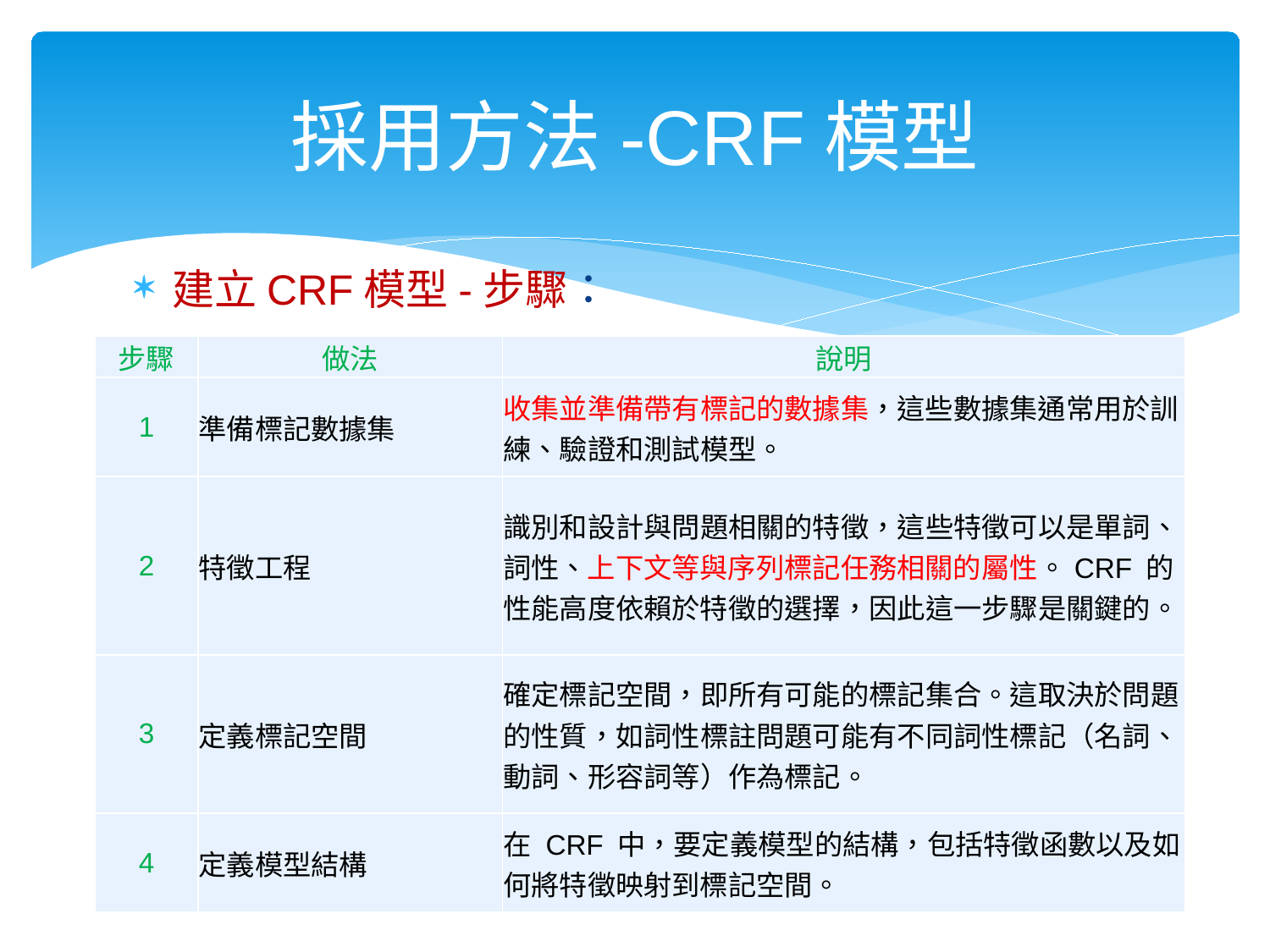

# 採用方法-CRF模型
建立CRF模型-步驟：

| 步驟 | 做法 | 說明 |
| --- | --- | --- |
| 1 | 準備標記數據集 | 收集並準備帶有標記的數據集，這些數據集通常用於訓練、驗證和測試模型。 |
| 2 | 特徵工程 | 識別和設計與問題相關的特徵，這些特徵可以是單詞、詞性、上下文等與序列標記任務相關的屬性。CRF 的性能高度依賴於特徵的選擇，因此這一步驟是關鍵的。 |
| 3 | 定義標記空間 | 確定標記空間，即所有可能的標記集合。這取決於問題的性質，如詞性標註問題可能有不同詞性標記（名詞、動詞、形容詞等）作為標記。 |
| 4 | 定義模型結構 | 在 CRF 中，要定義模型的結構，包括特徵函數以及如何將特徵映射到標記空間。 |